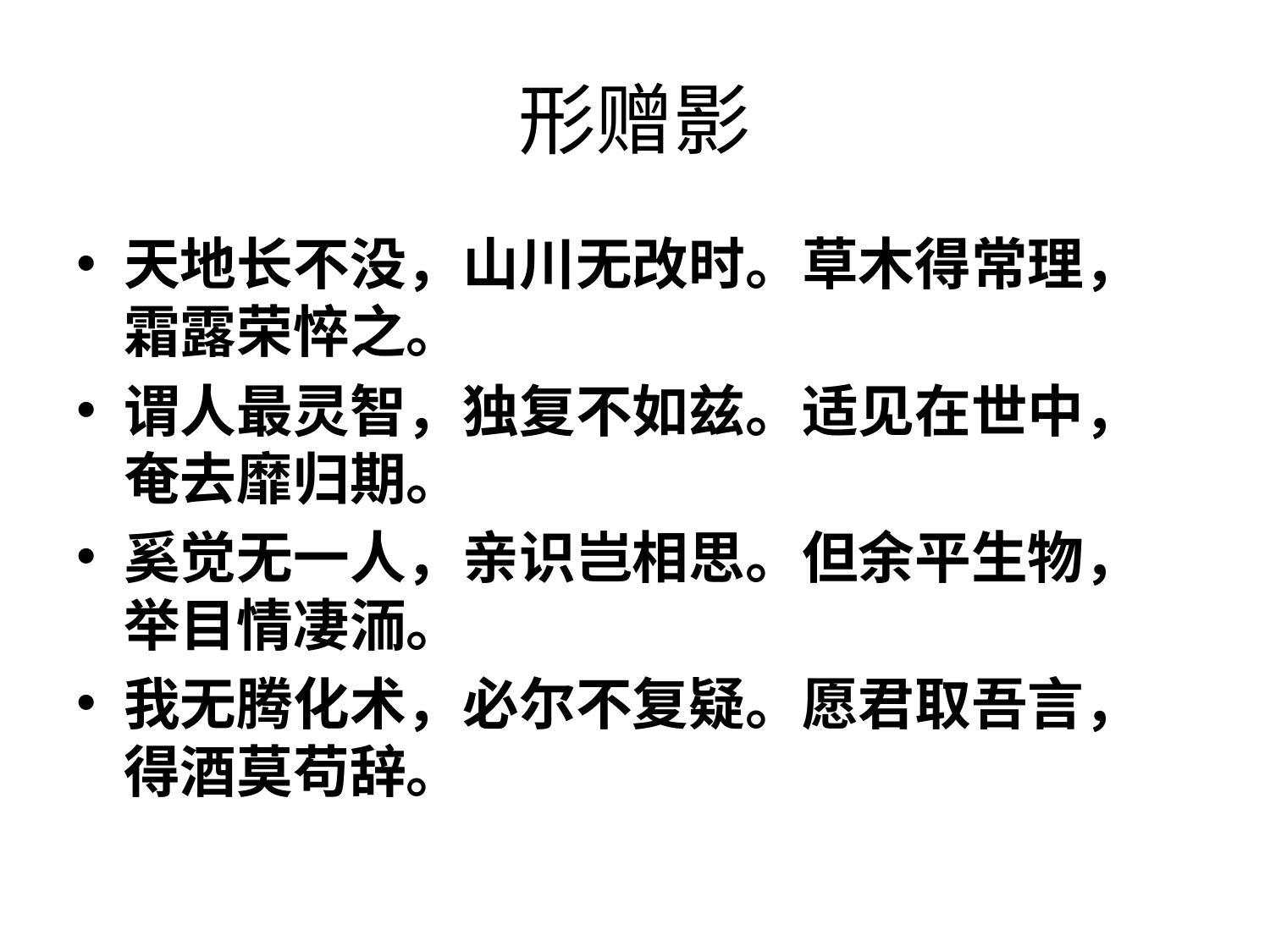

# 形赠影
天地长不没，山川无改时。草木得常理，霜露荣悴之。
谓人最灵智，独复不如兹。适见在世中，奄去靡归期。
奚觉无一人，亲识岂相思。但余平生物，举目情凄洏。
我无腾化术，必尔不复疑。愿君取吾言，得酒莫苟辞。